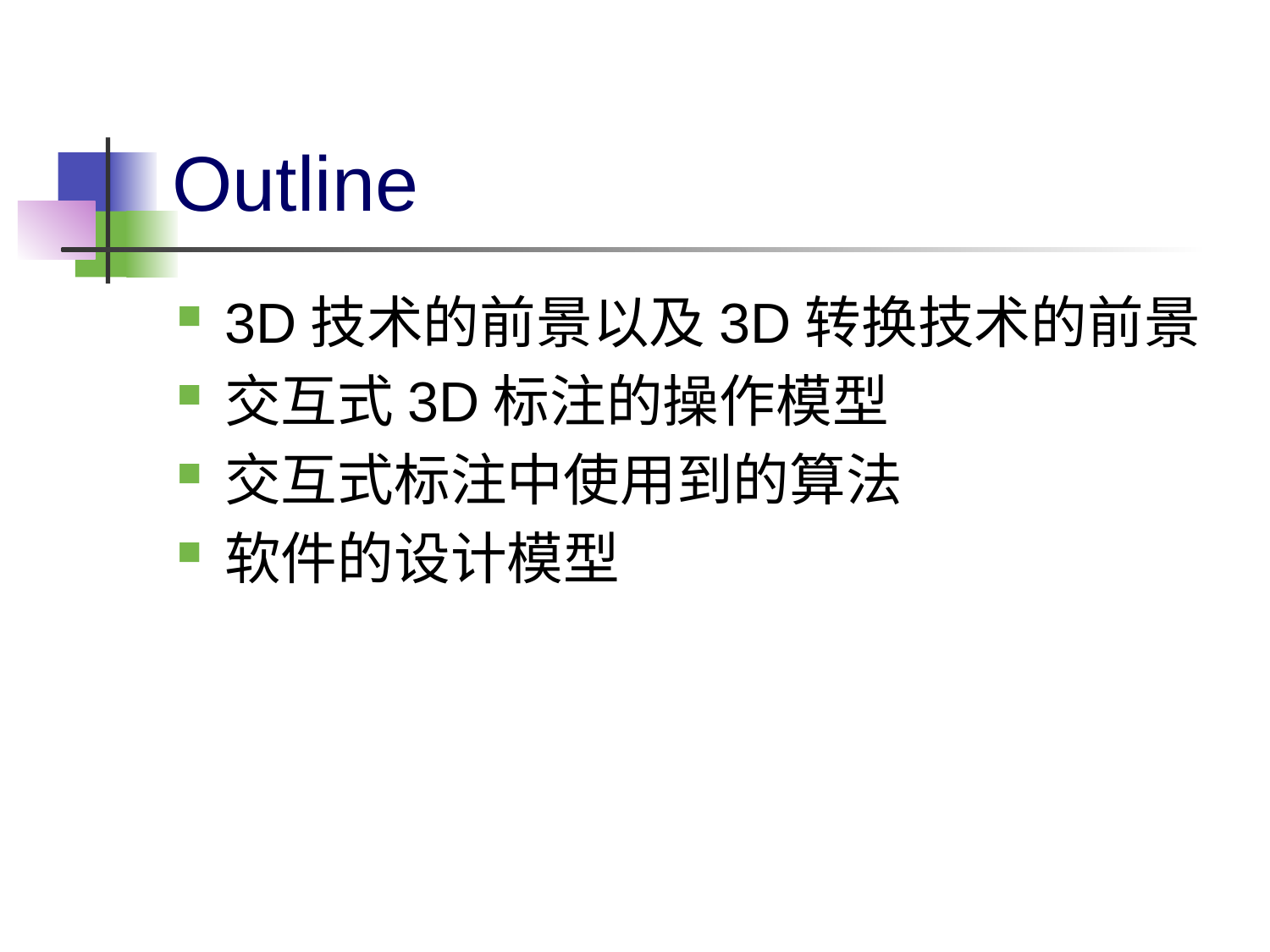

# Outline
3D技术的前景以及3D转换技术的前景
交互式3D标注的操作模型
交互式标注中使用到的算法
软件的设计模型